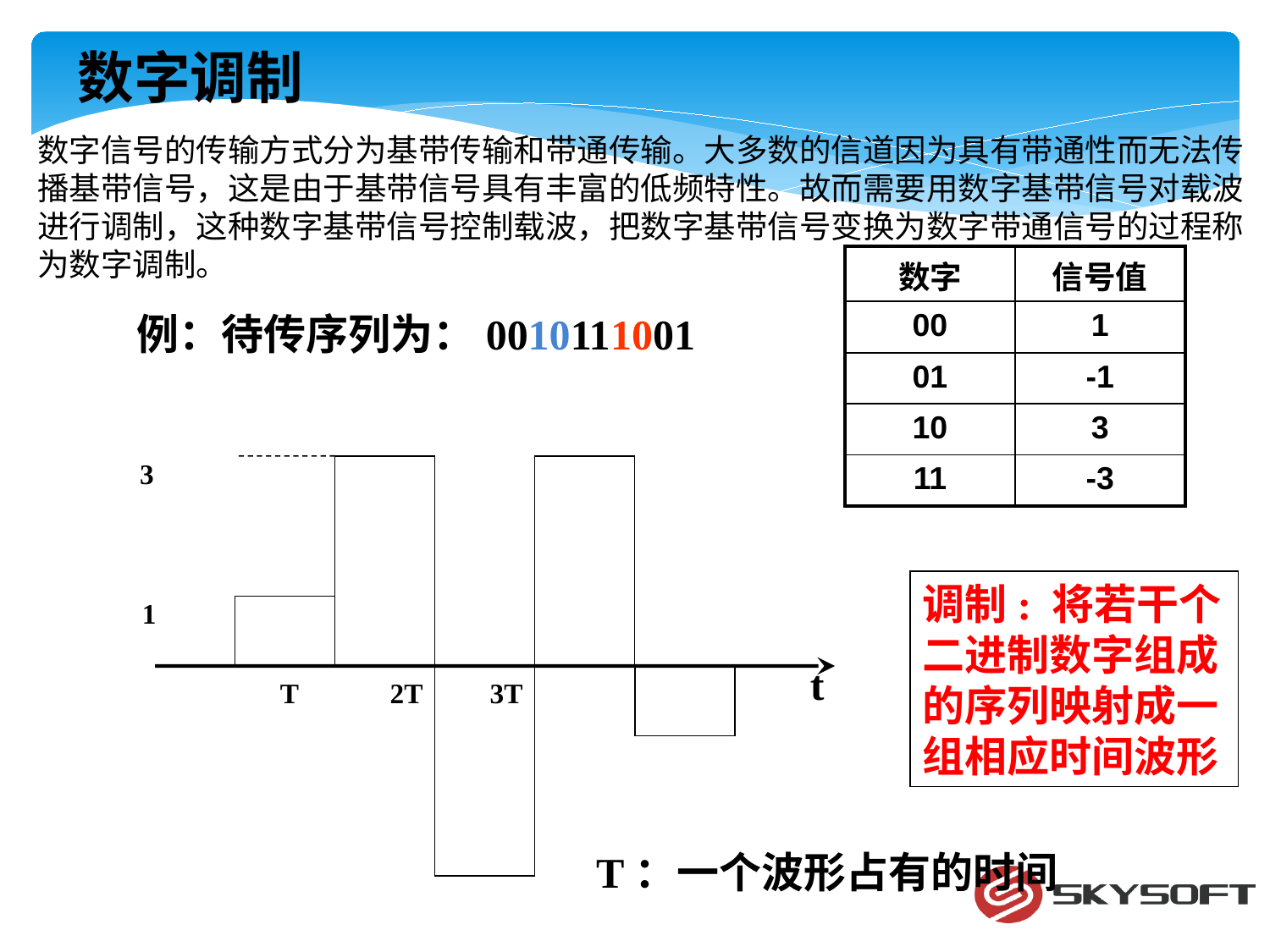

数字调制
数字信号的传输方式分为基带传输和带通传输。大多数的信道因为具有带通性而无法传播基带信号，这是由于基带信号具有丰富的低频特性。故而需要用数字基带信号对载波进行调制，这种数字基带信号控制载波，把数字基带信号变换为数字带通信号的过程称为数字调制。
| 数字 | 信号值 |
| --- | --- |
| 00 | 1 |
| 01 | -1 |
| 10 | 3 |
| 11 | -3 |
例：待传序列为：0010111001
3

1
调制: 将若干个二进制数字组成的序列映射成一组相应时间波形

t
T
2T
3T

T：一个波形占有的时间